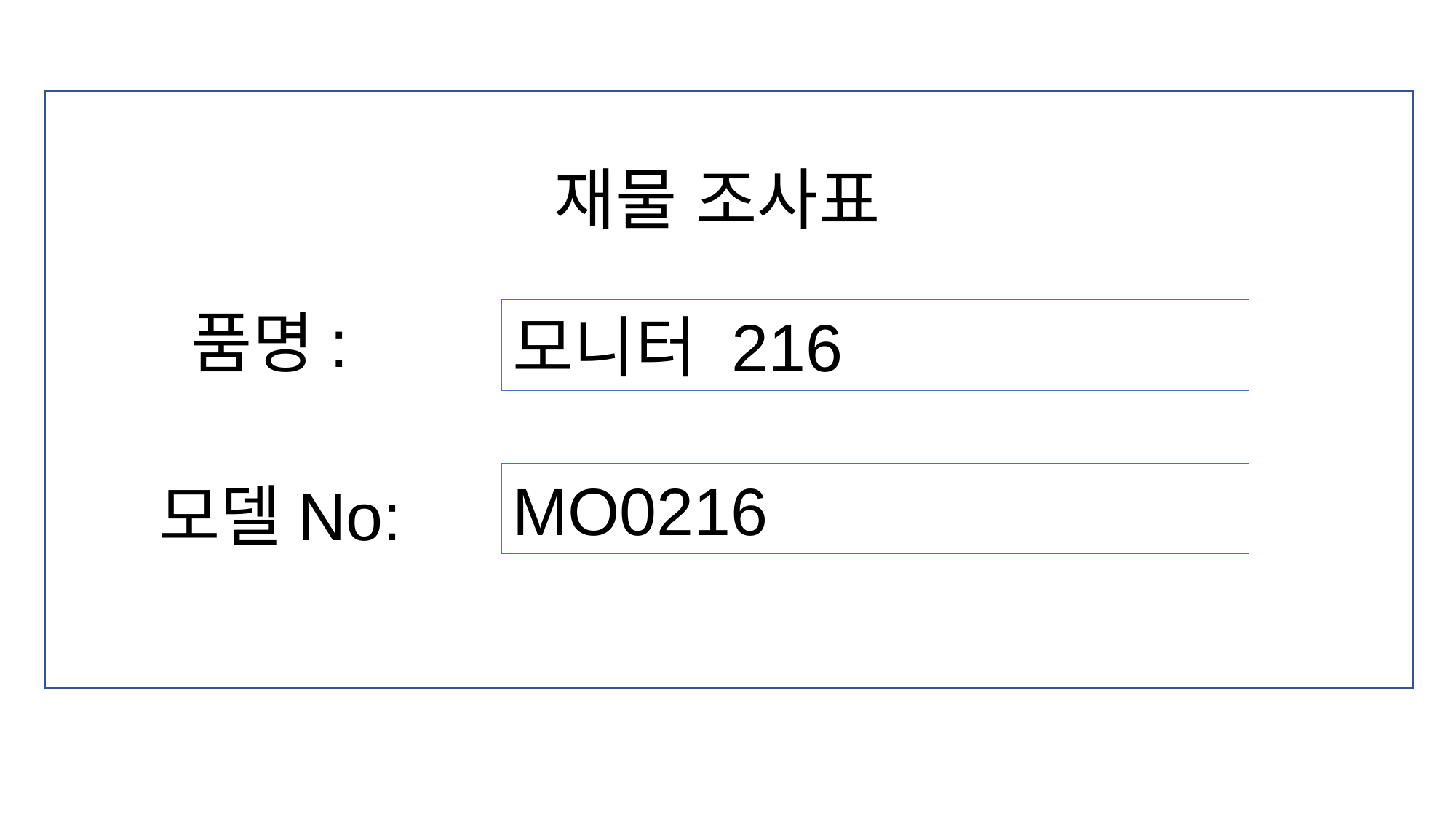

재물 조사표
품명:
모니터 216
MO0216
모델No: